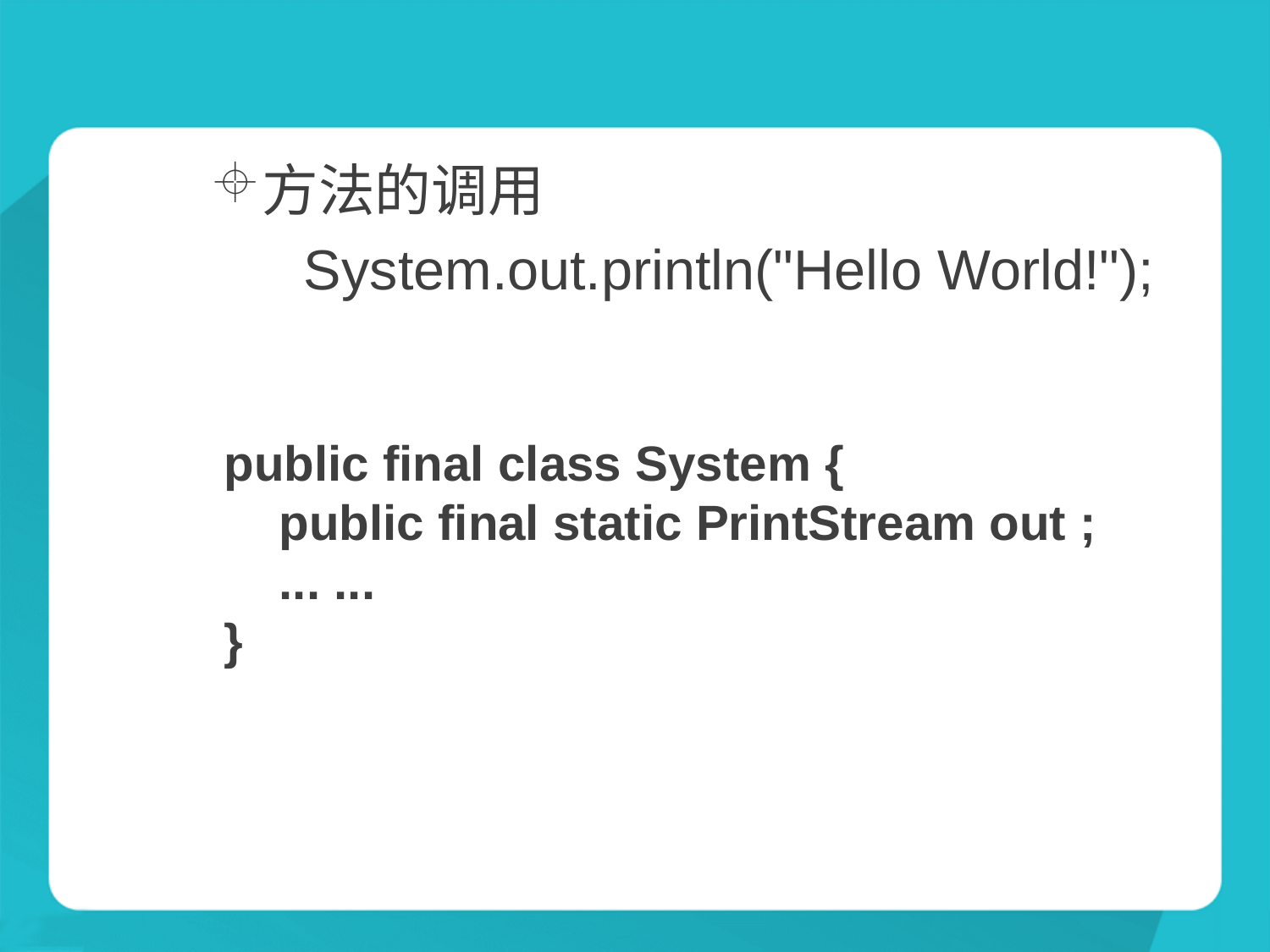

方法的调用
      System.out.println("Hello World!");

public final class System {
    public final static PrintStream out ;
    ... ...
}